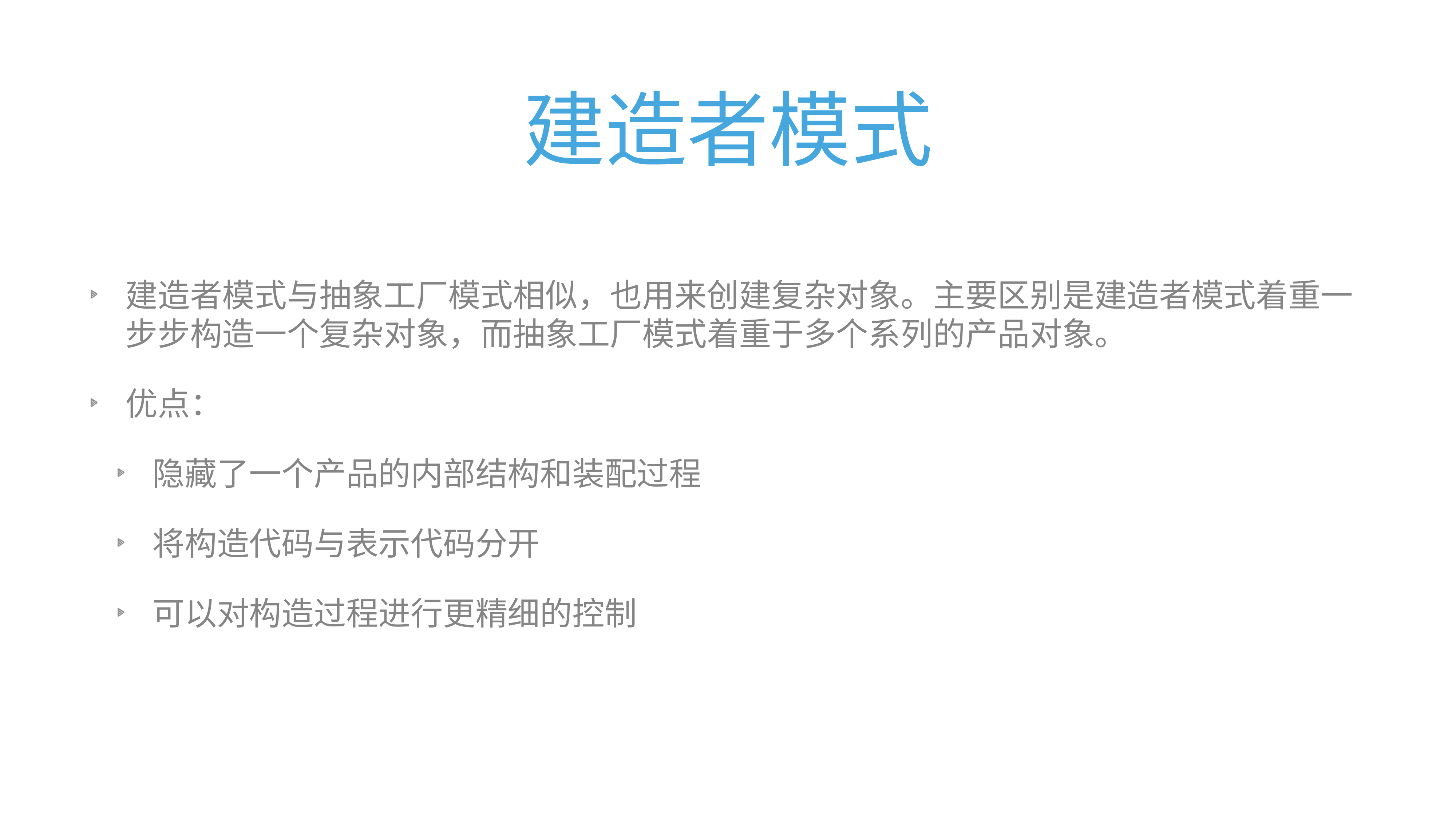

# 建造者模式
建造者模式与抽象工厂模式相似，也用来创建复杂对象。主要区别是建造者模式着重一步步构造一个复杂对象，而抽象工厂模式着重于多个系列的产品对象。
优点：
隐藏了一个产品的内部结构和装配过程
将构造代码与表示代码分开
可以对构造过程进行更精细的控制